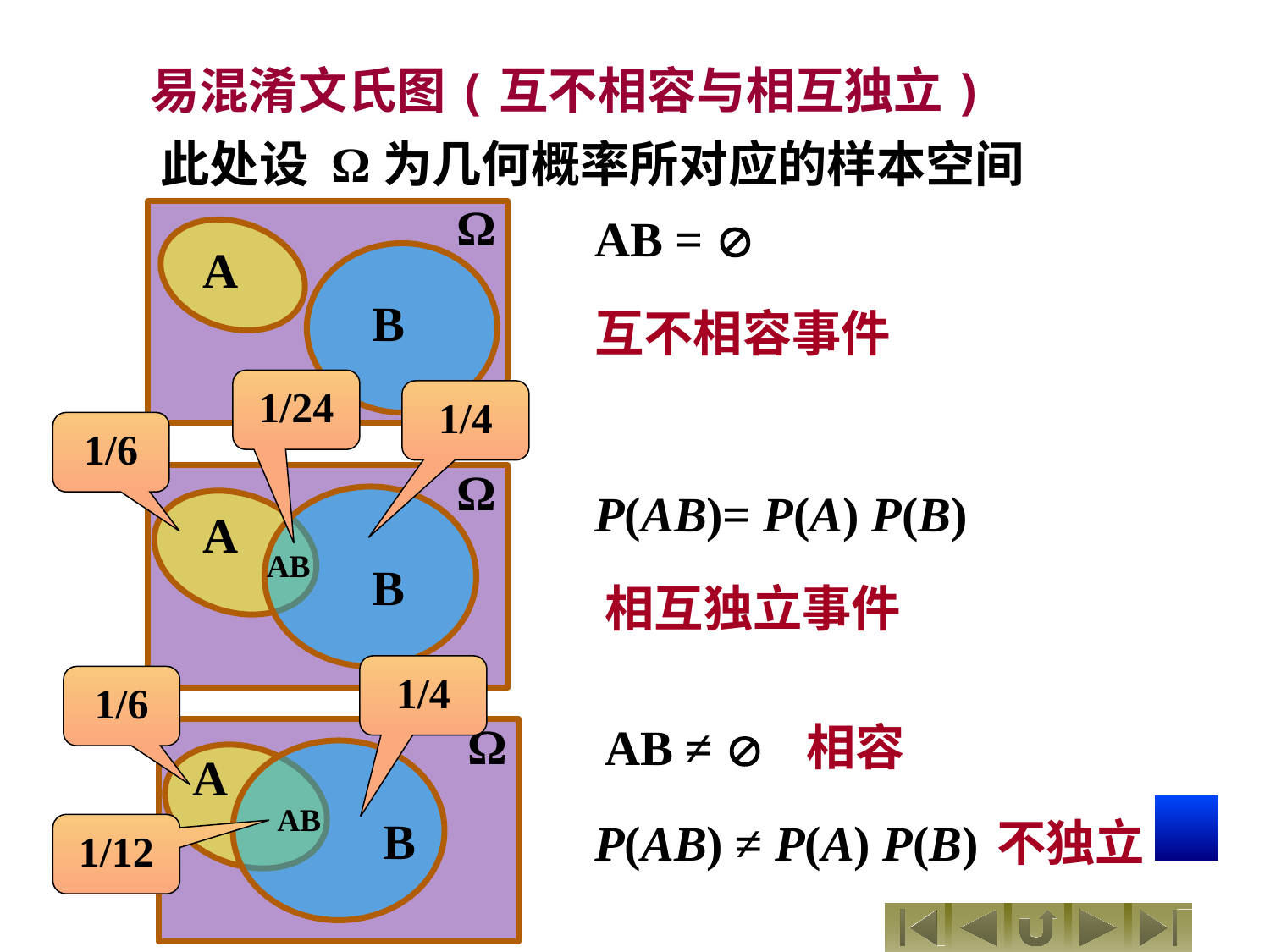

易混淆文氏图(互不相容与相互独立)
此处设 Ω为几何概率所对应的样本空间
Ω

A

B
AB = ∅
互不相容事件
1/24
1/4
1/6
Ω

A
AB
B
P(AB)= P(A) P(B)
相互独立事件
1/4
1/6
Ω

A

AB
B
AB ≠ ∅
相容

P(AB) ≠ P(A) P(B)
不独立
1/12